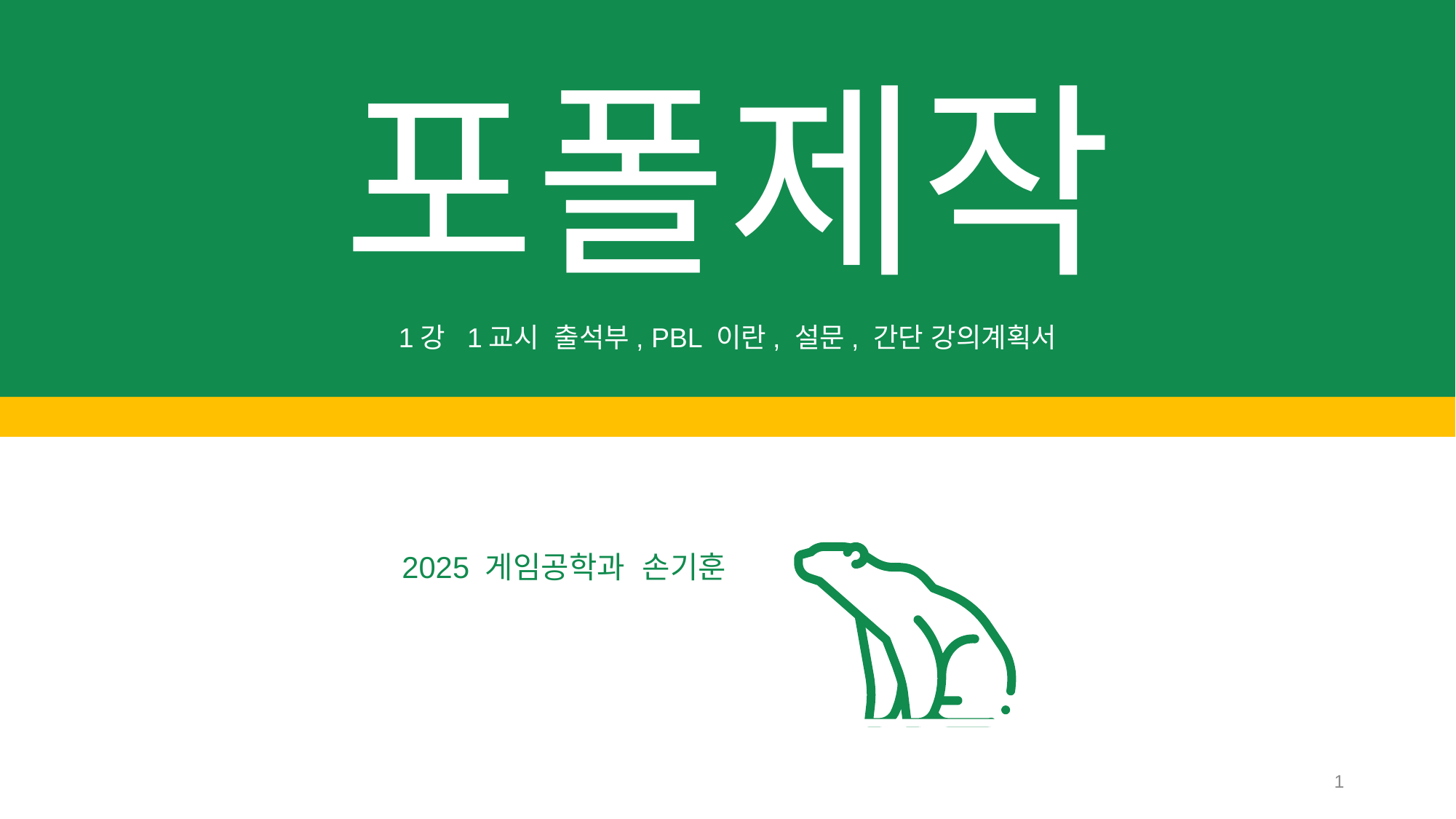

포폴제작
1강  1교시  출석부, PBL 이란, 설문, 간단 강의계획서
2025 게임공학과  손기훈

1